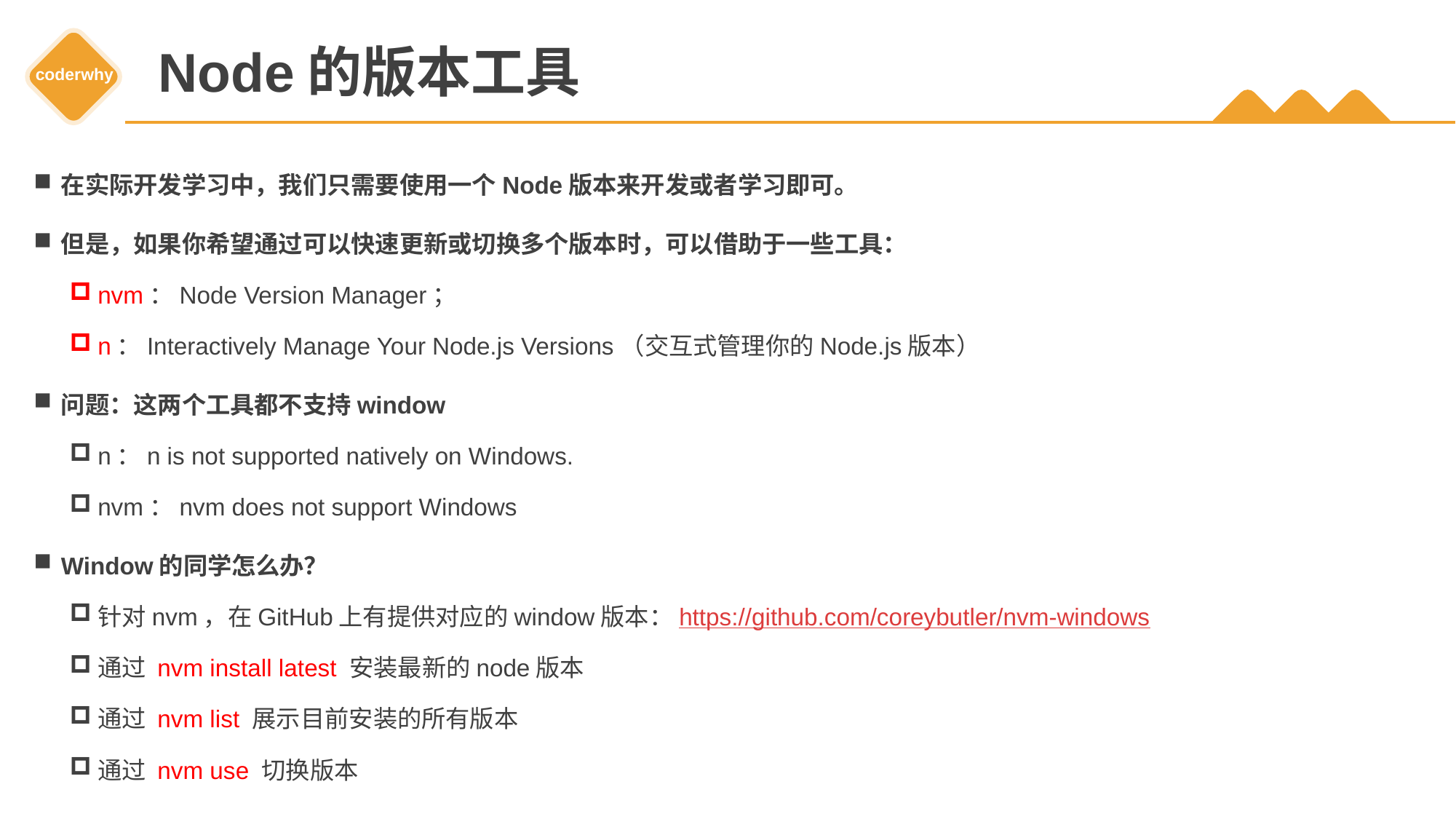

# Node的版本工具
在实际开发学习中，我们只需要使用一个Node版本来开发或者学习即可。
但是，如果你希望通过可以快速更新或切换多个版本时，可以借助于一些工具：
nvm：Node Version Manager；
n：Interactively Manage Your Node.js Versions（交互式管理你的Node.js版本）
问题：这两个工具都不支持window
n：n is not supported natively on Windows.
nvm：nvm does not support Windows
Window的同学怎么办？
针对nvm，在GitHub上有提供对应的window版本：https://github.com/coreybutler/nvm-windows
通过 nvm install latest 安装最新的node版本
通过 nvm list 展示目前安装的所有版本
通过 nvm use 切换版本